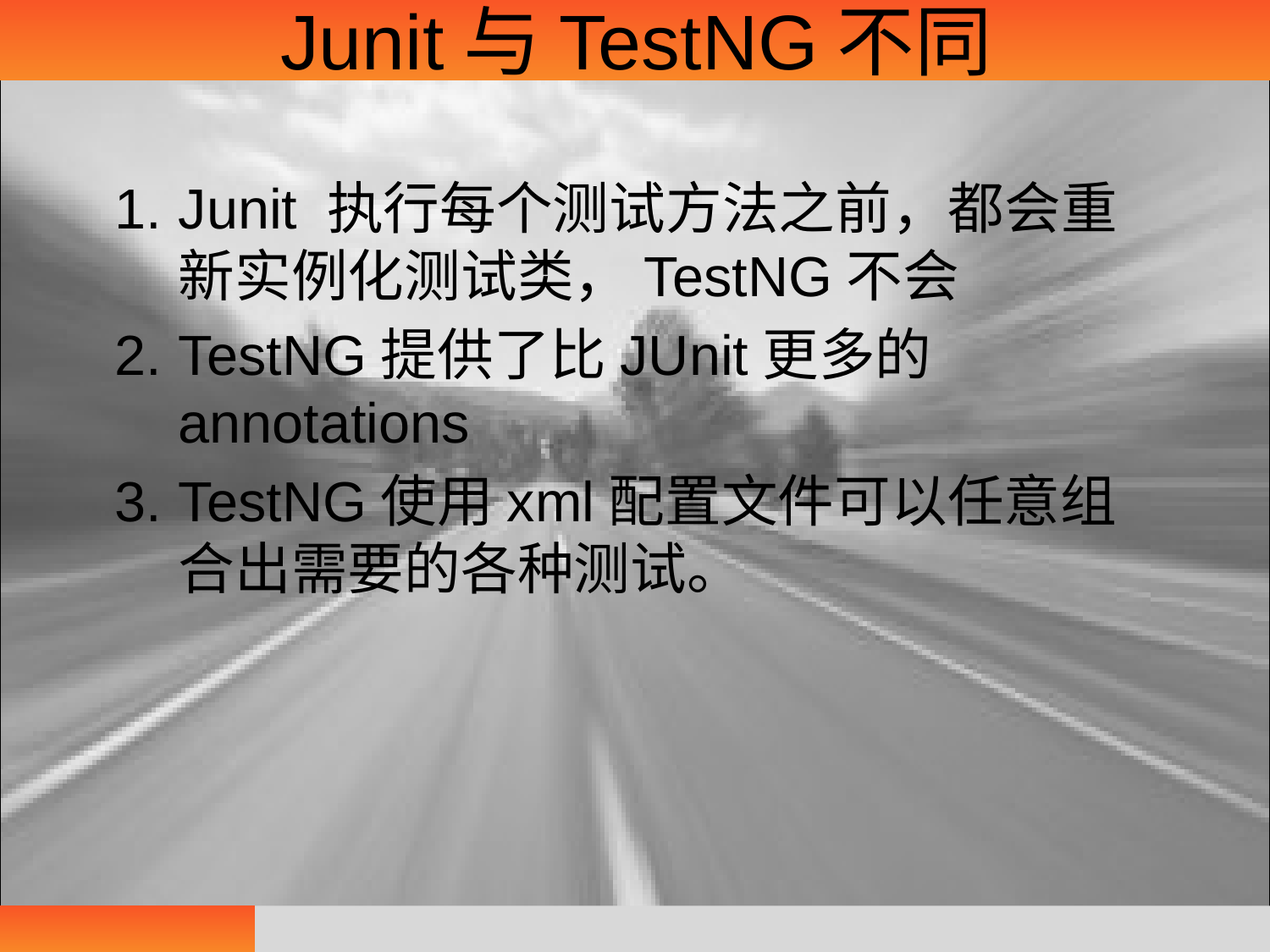

# Junit与TestNG不同
Junit 执行每个测试方法之前，都会重新实例化测试类，TestNG不会
TestNG提供了比JUnit更多的annotations
TestNG使用xml配置文件可以任意组合出需要的各种测试。